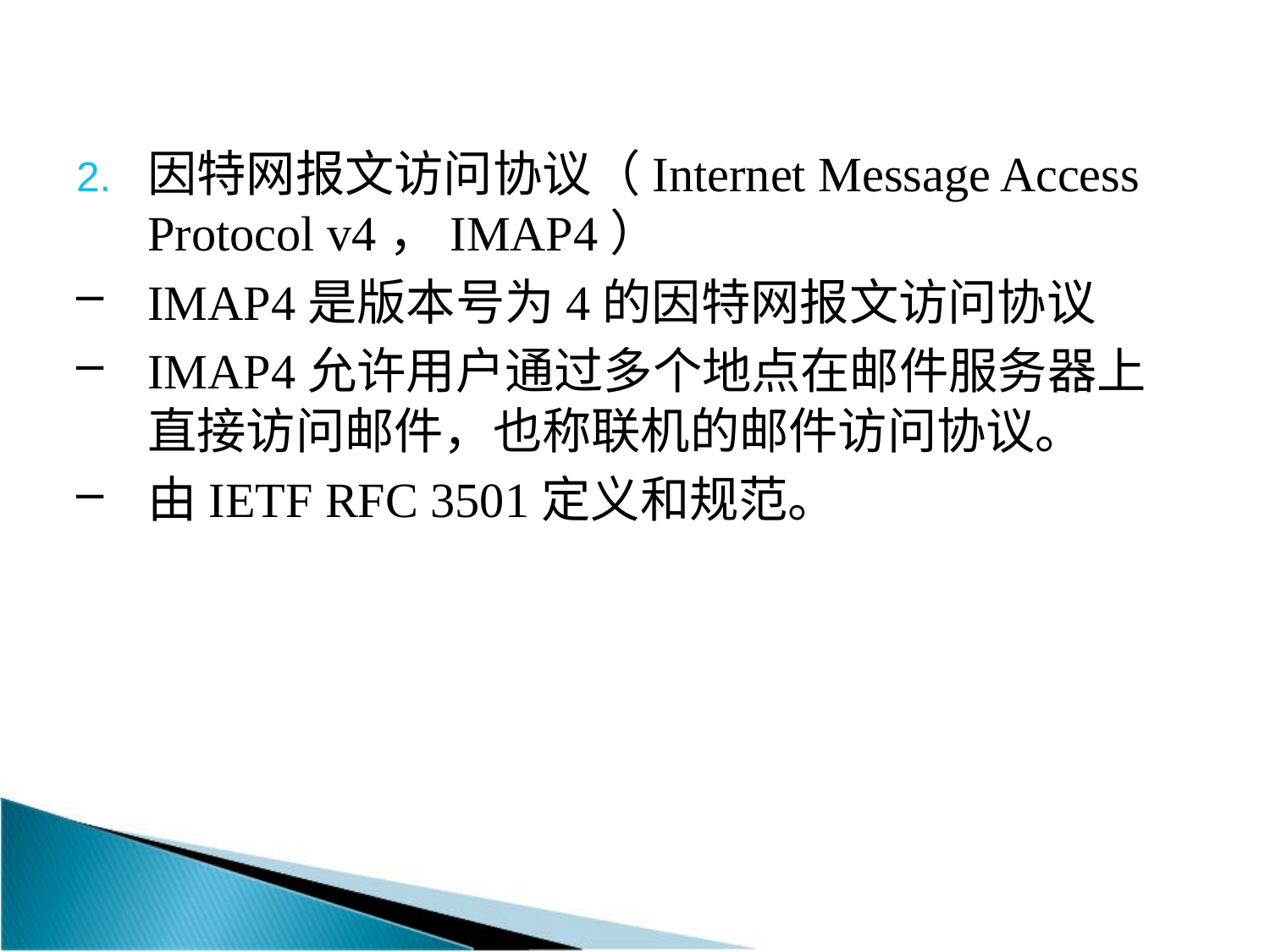

因特网报文访问协议（Internet Message Access Protocol v4，IMAP4）
IMAP4是版本号为4的因特网报文访问协议
IMAP4允许用户通过多个地点在邮件服务器上直接访问邮件，也称联机的邮件访问协议。
由IETF RFC 3501定义和规范。